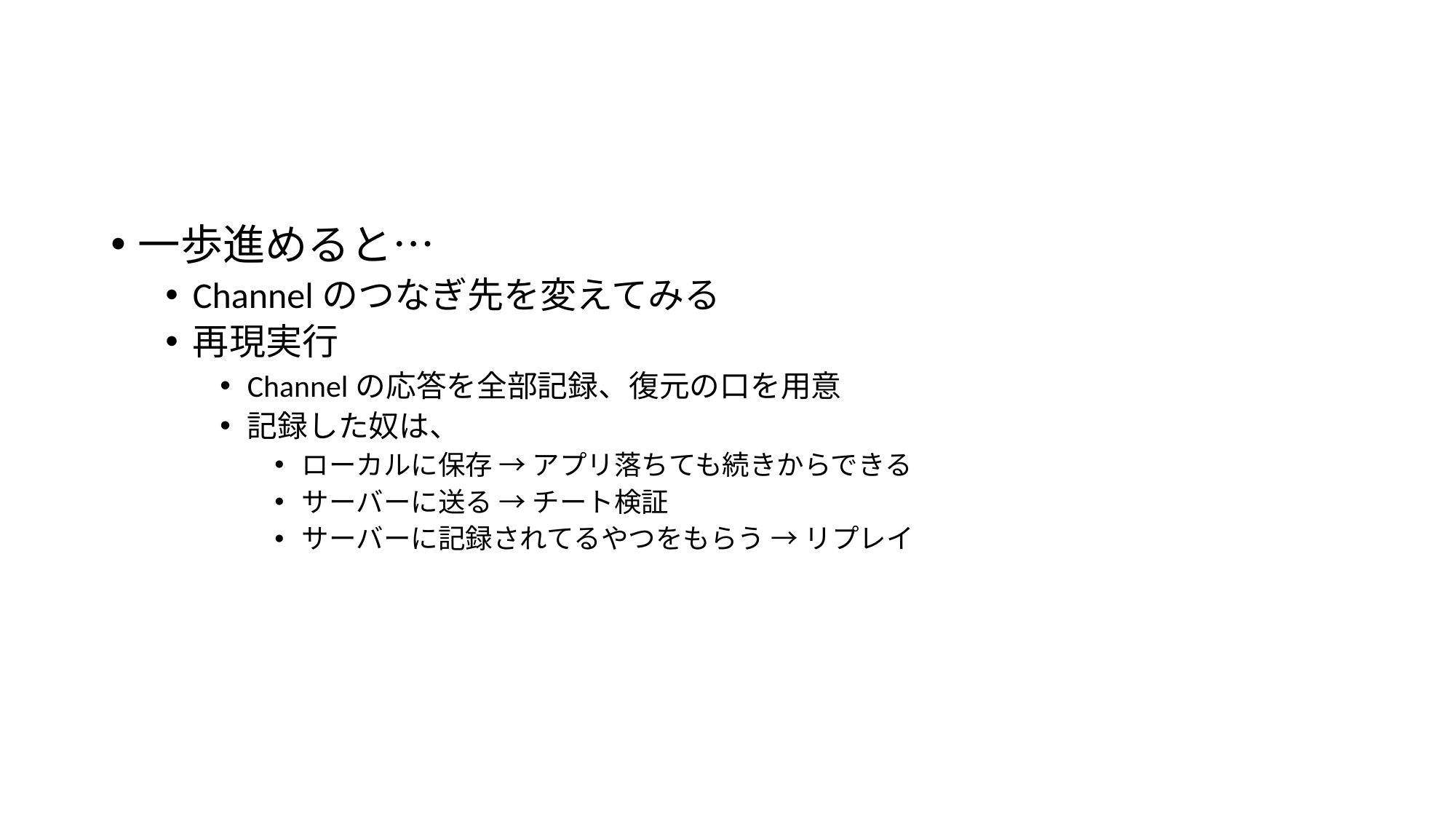

#
一歩進めると…
Channelのつなぎ先を変えてみる
再現実行
Channelの応答を全部記録、復元の口を用意
記録した奴は、
ローカルに保存 → アプリ落ちても続きからできる
サーバーに送る → チート検証
サーバーに記録されてるやつをもらう → リプレイ